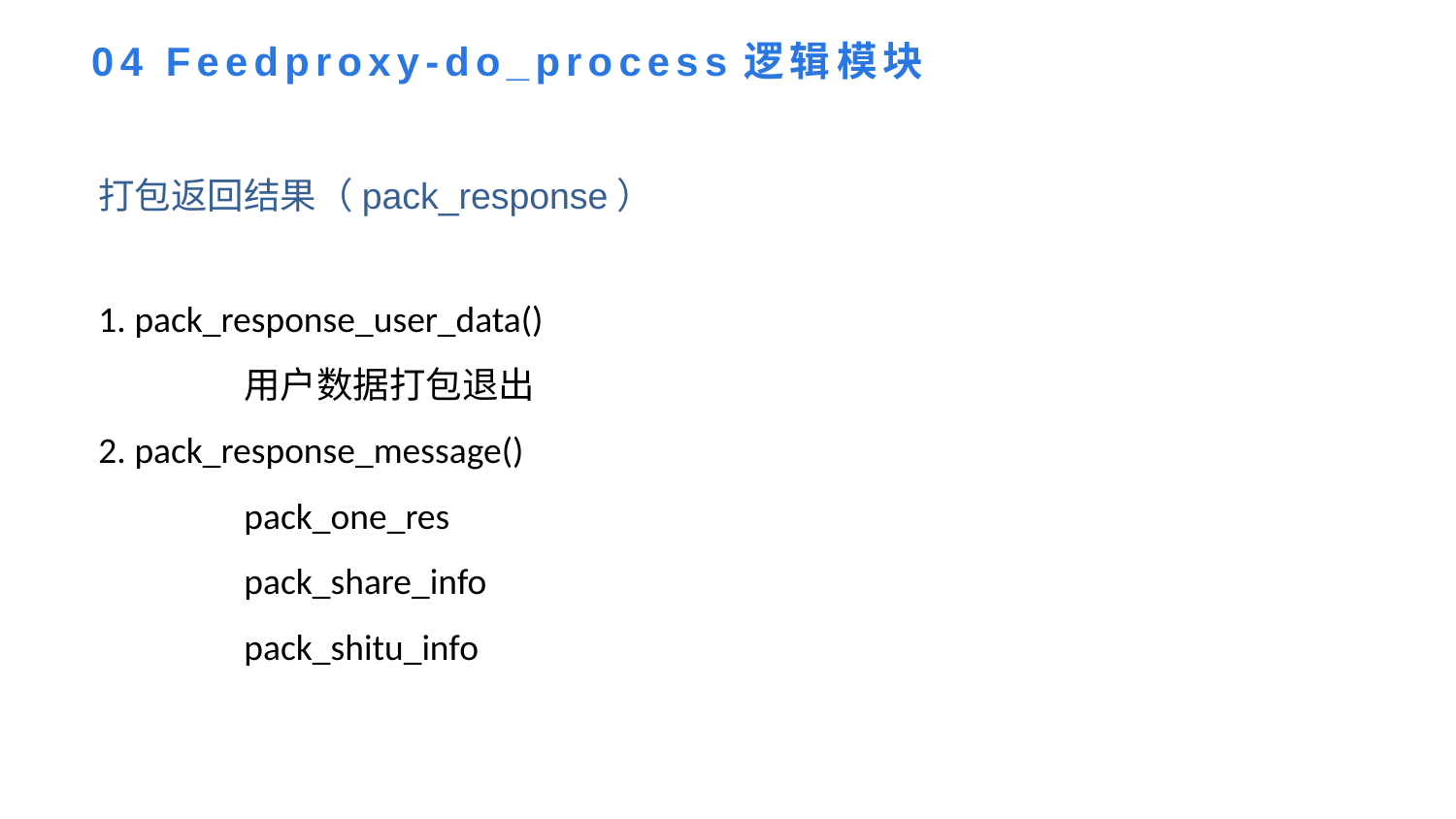

04 Feedproxy-do_process逻辑模块
打包返回结果（pack_response）

1. pack_response_user_data()
	用户数据打包退出
2. pack_response_message()
	pack_one_res
	pack_share_info
	pack_shitu_info